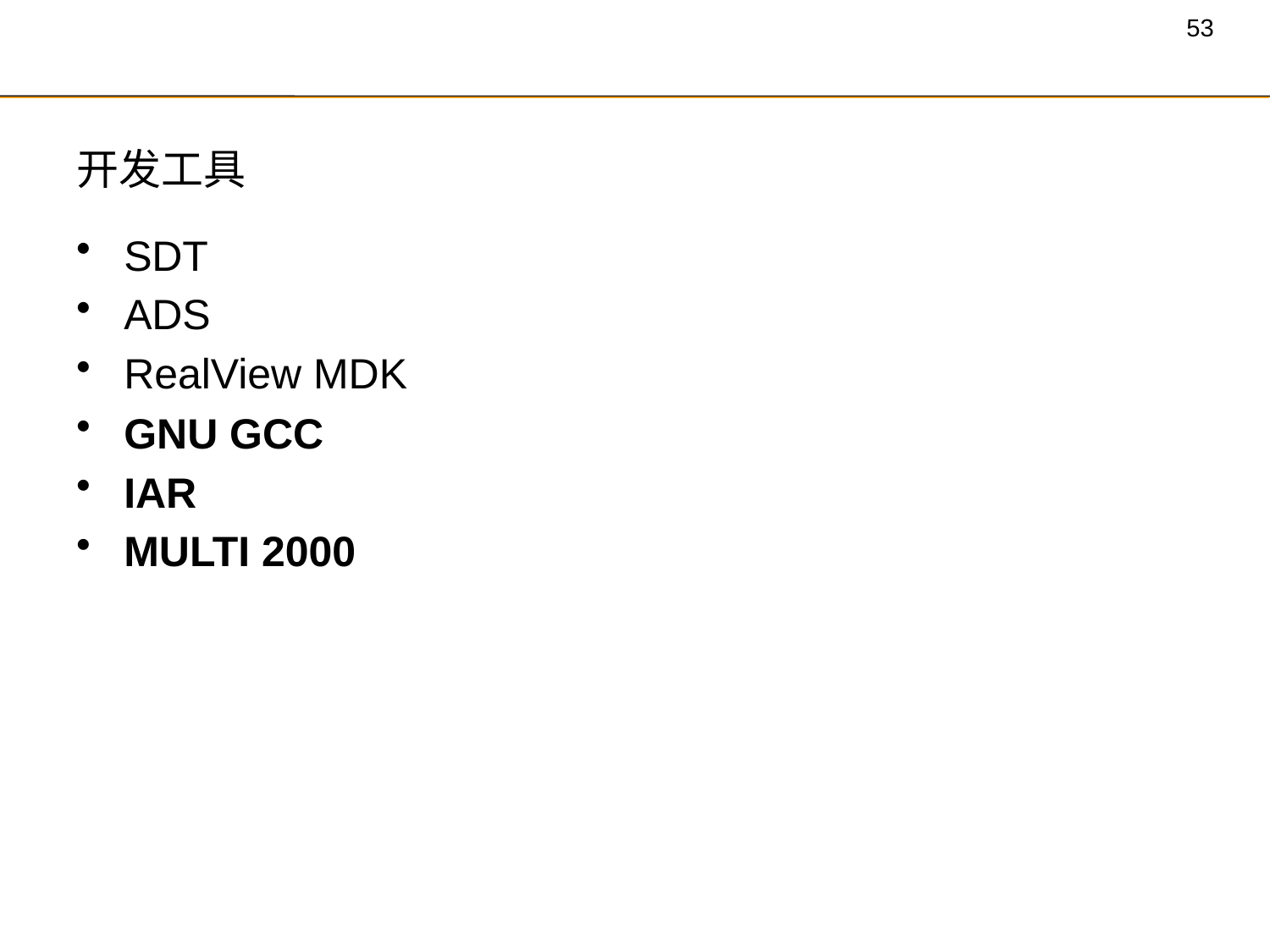

# 开发工具
SDT
ADS
RealView MDK
GNU GCC
IAR
MULTI 2000